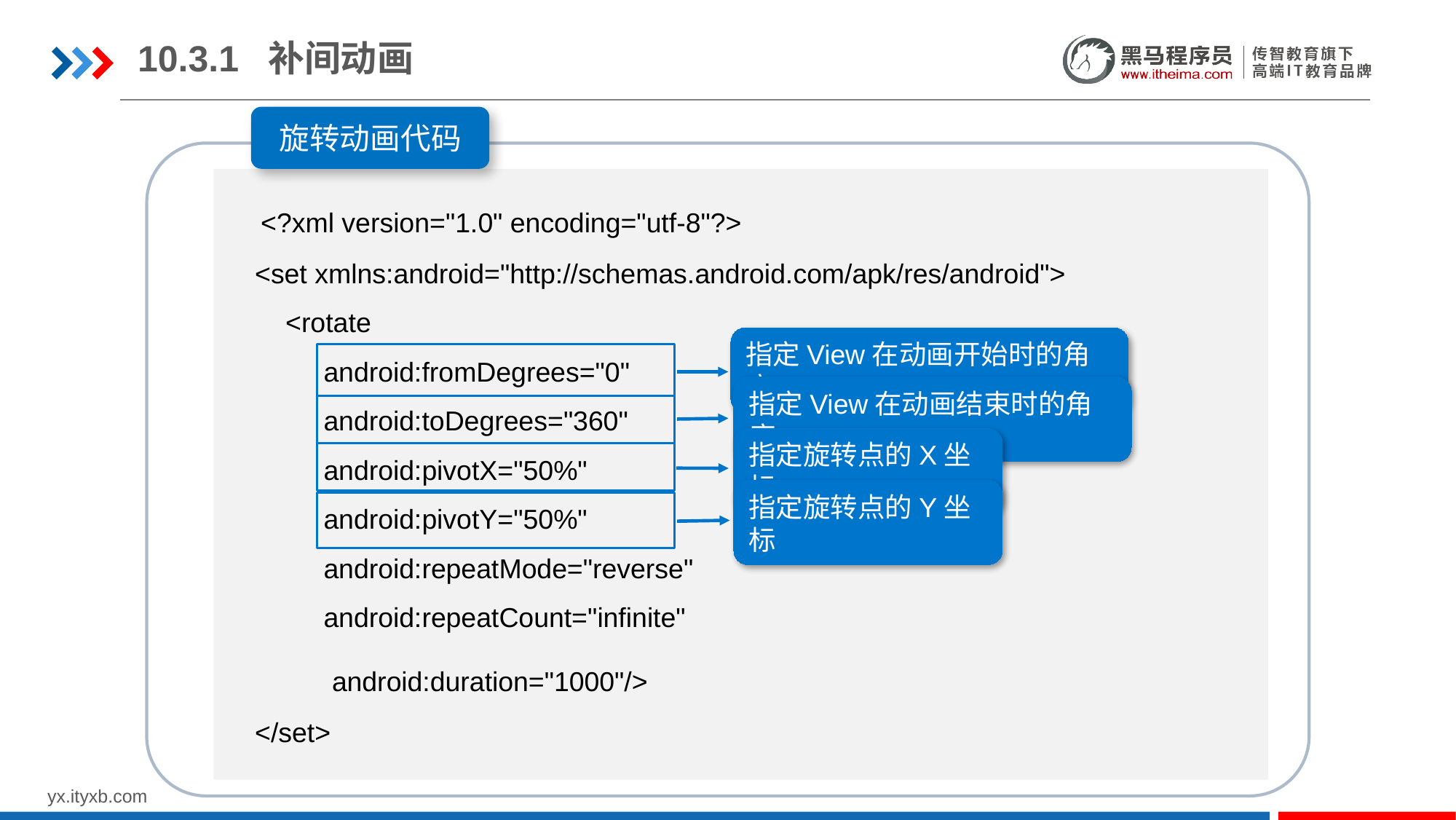

10.3.1  补间动画
旋转动画代码

    <?xml version="1.0" encoding="utf-8"?>
    <set xmlns:android="http://schemas.android.com/apk/res/android">
        <rotate
             android:fromDegrees="0"
             android:toDegrees="360"
             android:pivotX="50%"
             android:pivotY="50%"
             android:repeatMode="reverse"
             android:repeatCount="infinite"
            android:duration="1000"/>
    </set>

指定View在动画开始时的角度
指定View在动画结束时的角度

指定旋转点的X坐标

指定旋转点的Y坐标